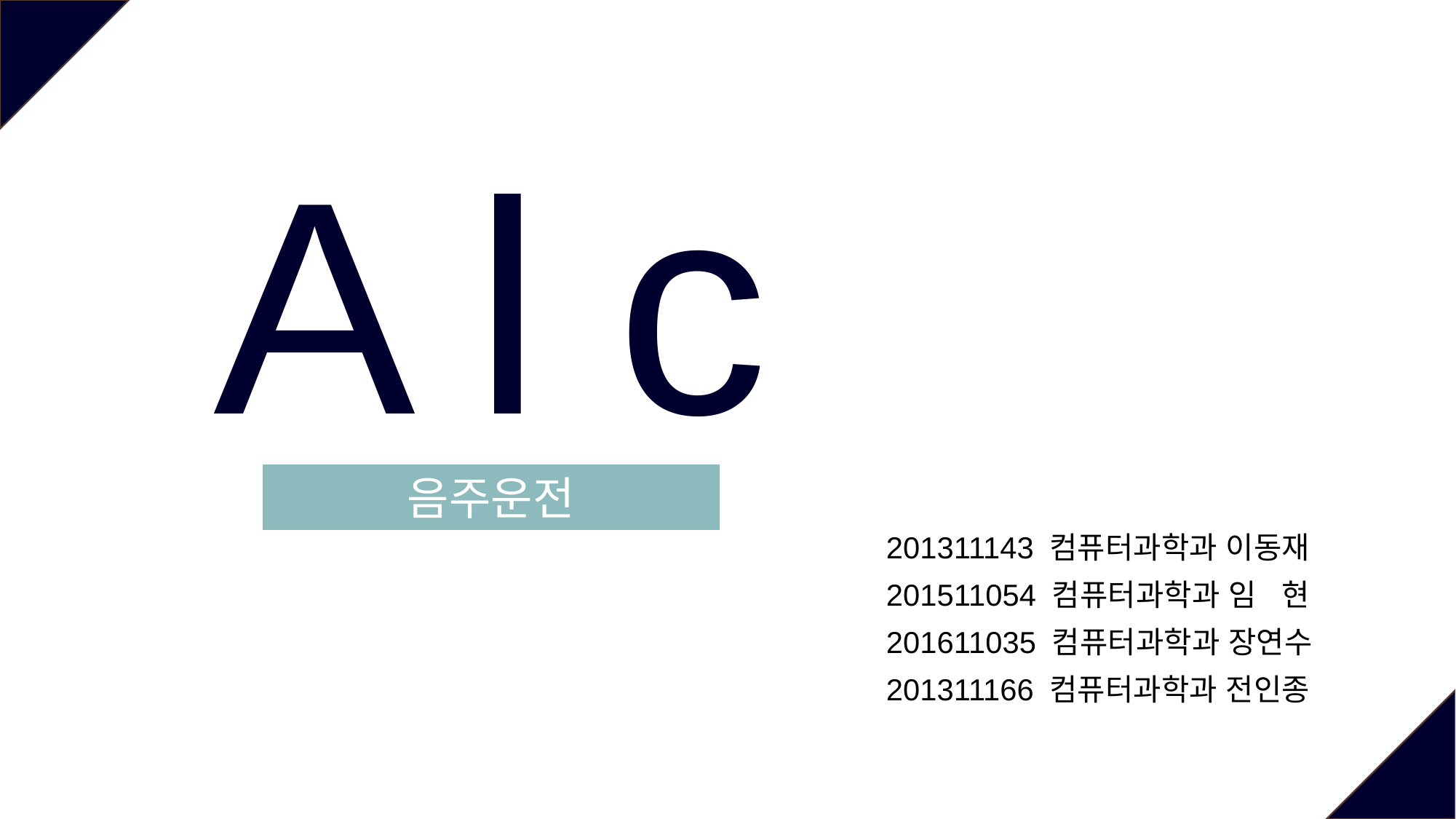

A l c
201311143 컴퓨터과학과 이동재
201511054 컴퓨터과학과 임   현
201611035 컴퓨터과학과 장연수
201311166 컴퓨터과학과 전인종
음주운전